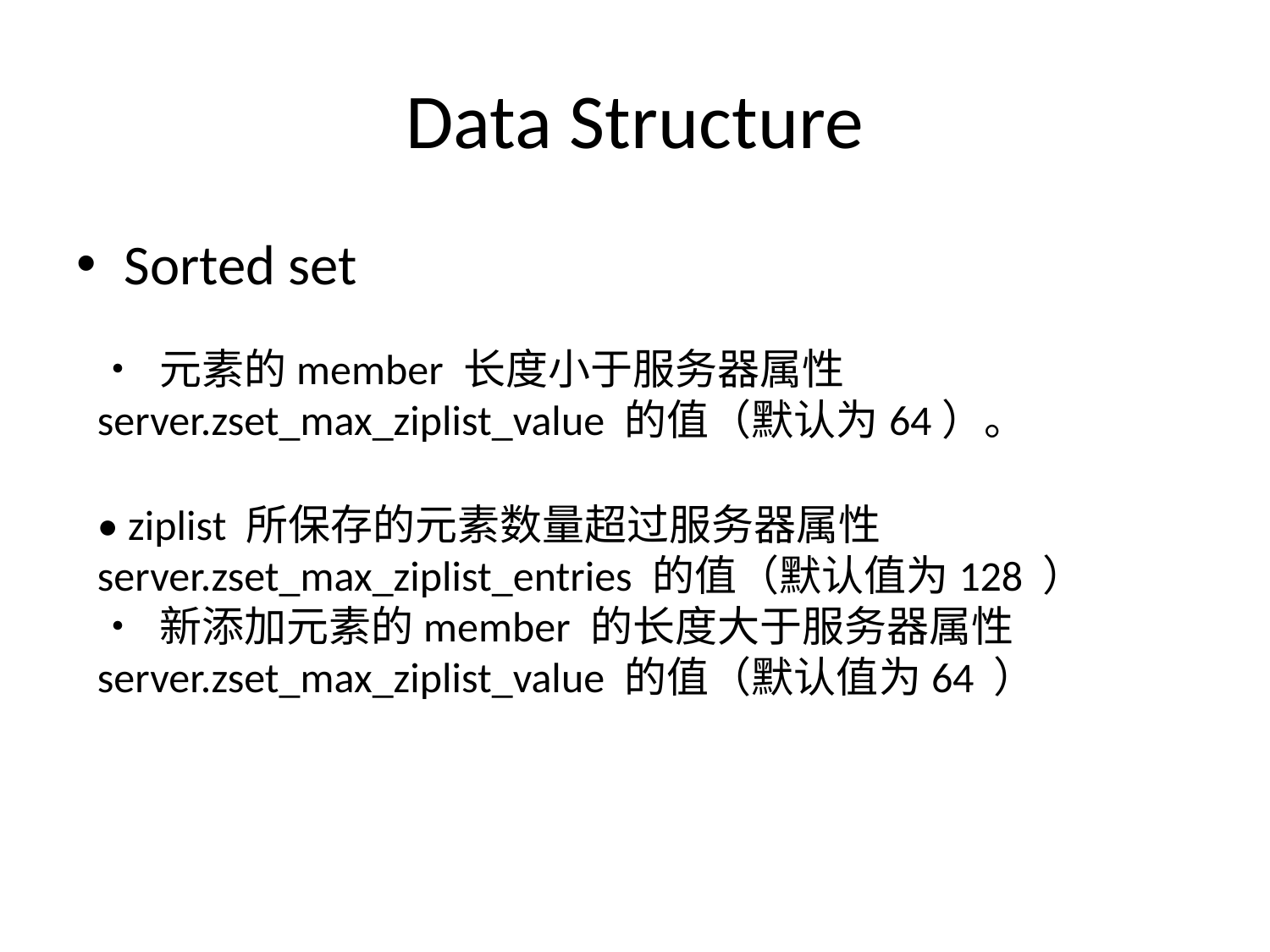

# Data Structure
Sorted set
• 元素的member 长度小于服务器属性server.zset_max_ziplist_value 的值（默认为64）。
• ziplist 所保存的元素数量超过服务器属性server.zset_max_ziplist_entries 的值（默认值为128 ）
• 新添加元素的member 的长度大于服务器属性server.zset_max_ziplist_value 的值（默认值为64 ）